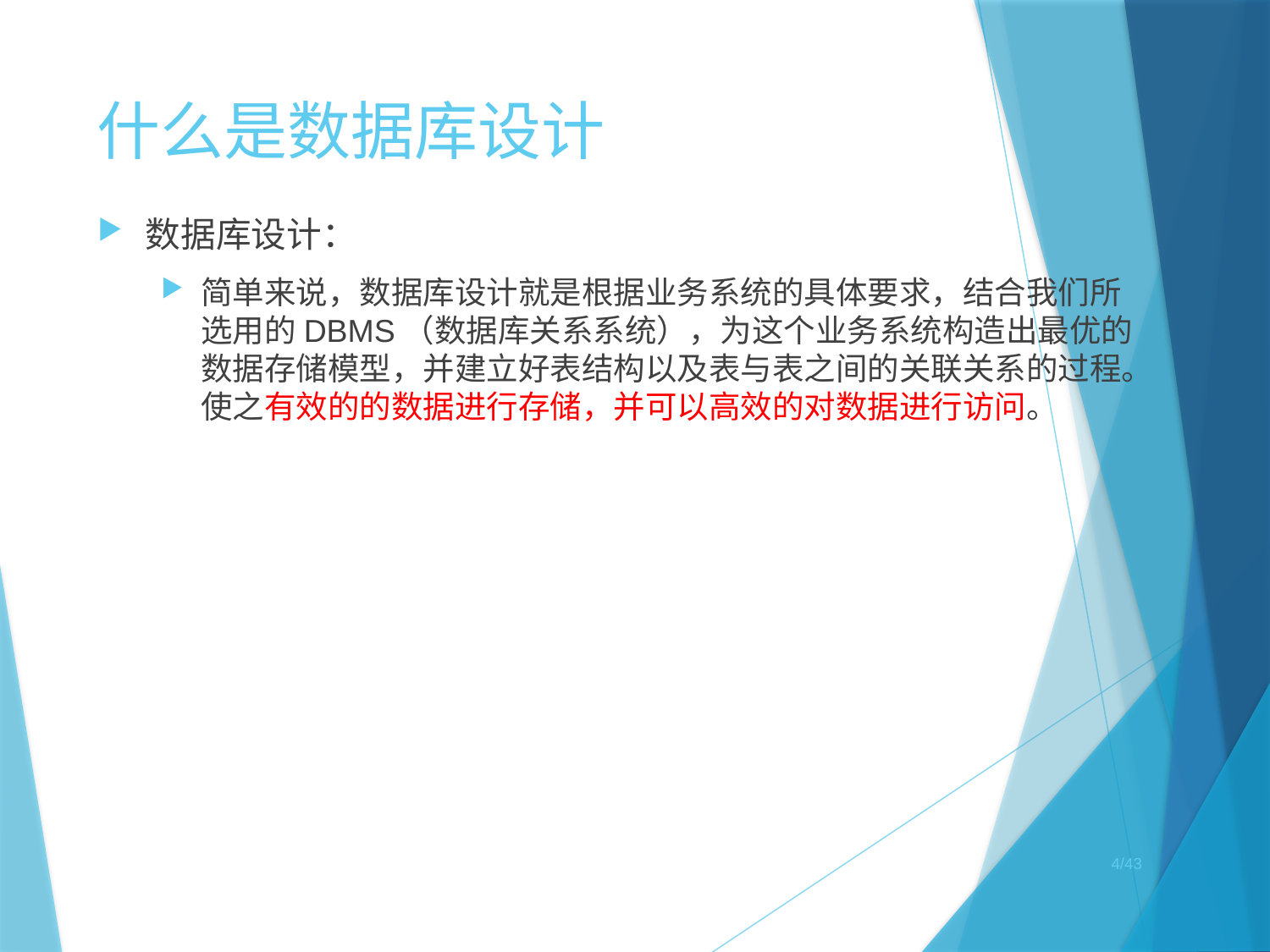

# 什么是数据库设计
数据库设计：
简单来说，数据库设计就是根据业务系统的具体要求，结合我们所选用的DBMS（数据库关系系统），为这个业务系统构造出最优的数据存储模型，并建立好表结构以及表与表之间的关联关系的过程。使之有效的的数据进行存储，并可以高效的对数据进行访问。
4/43